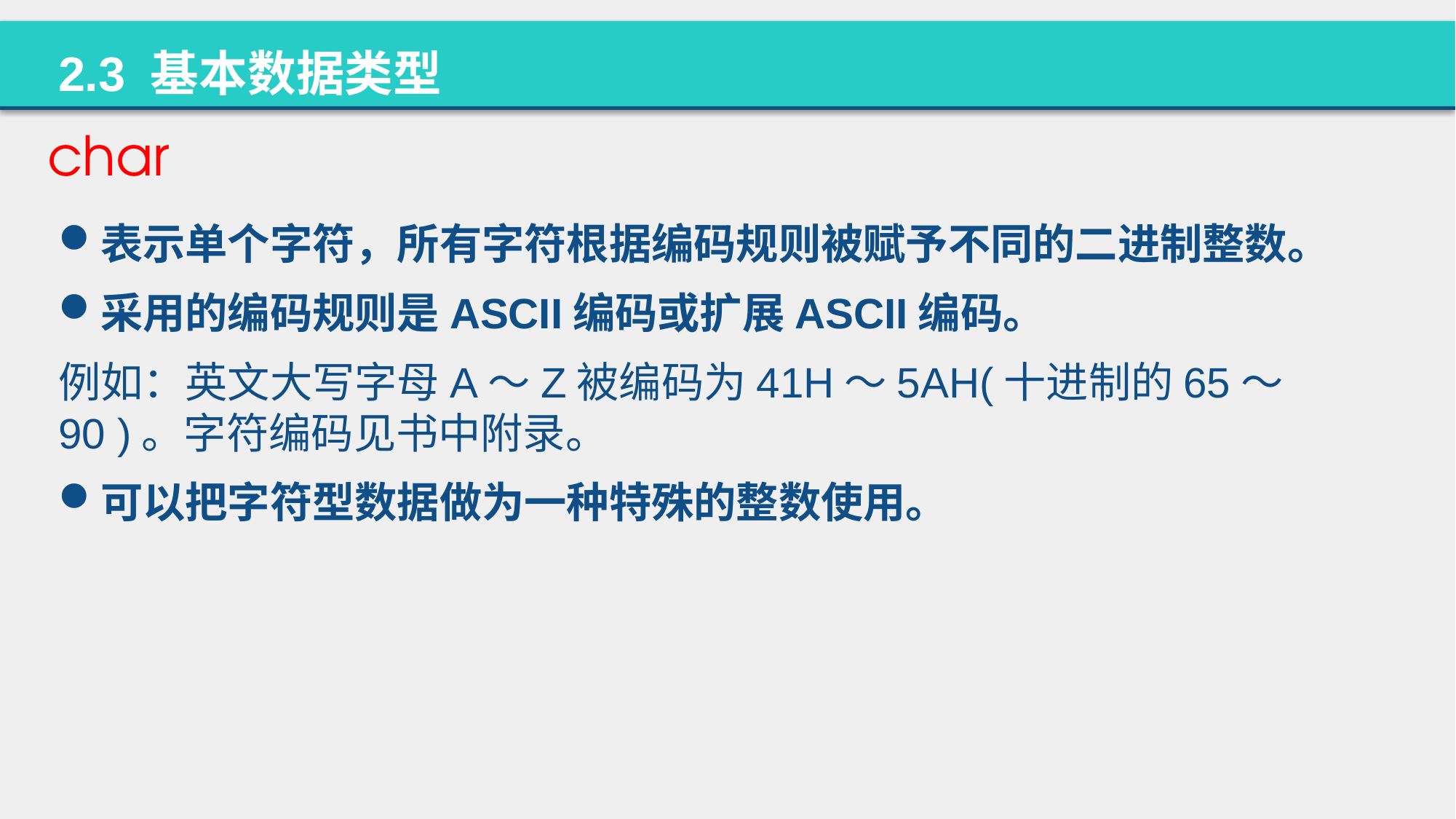

2.3 基本数据类型
char
表示单个字符，所有字符根据编码规则被赋予不同的二进制整数。
采用的编码规则是ASCII编码或扩展ASCII编码。
例如：英文大写字母A～Z被编码为41H～5AH(十进制的65～90 )。字符编码见书中附录。
可以把字符型数据做为一种特殊的整数使用。